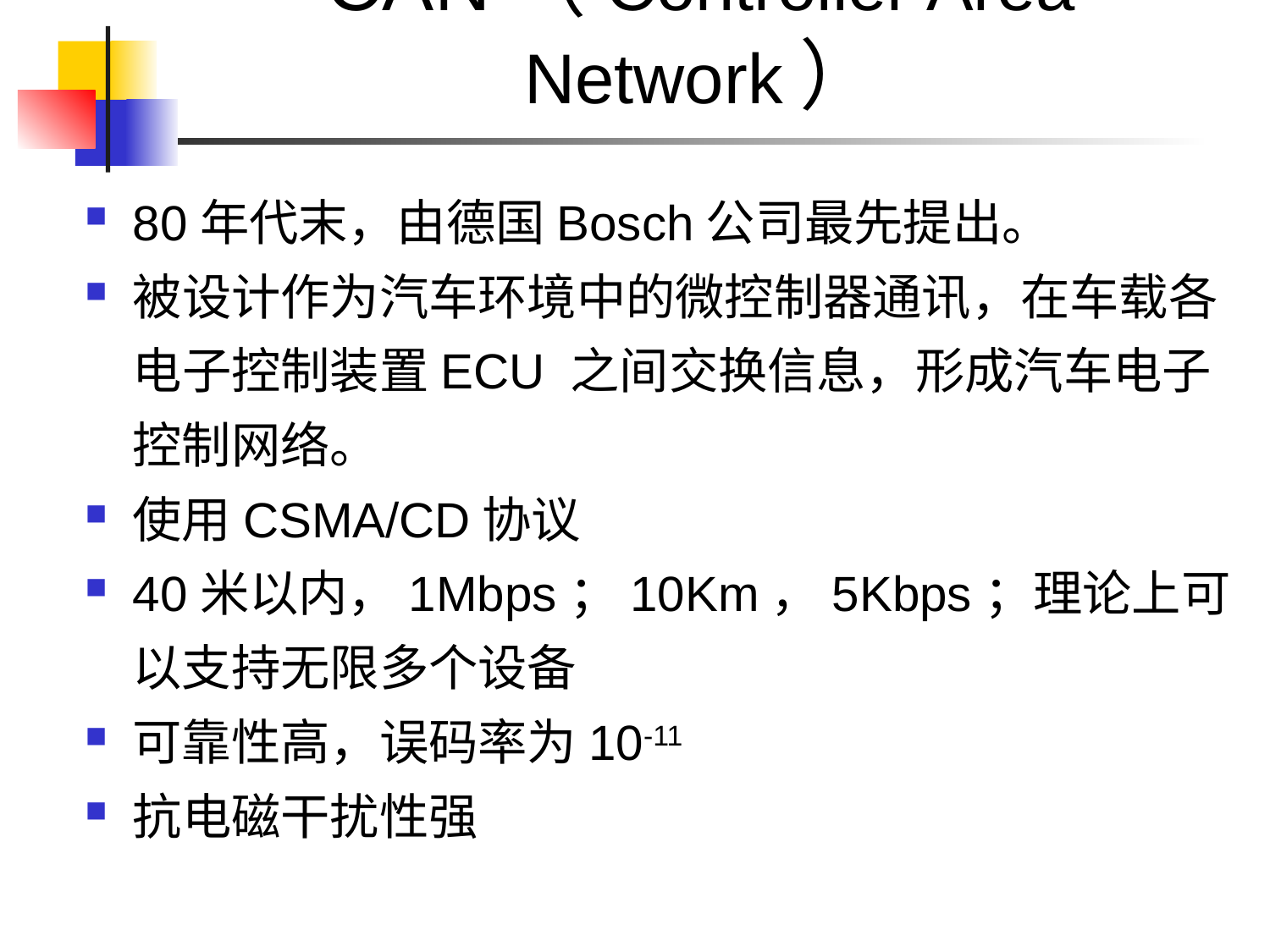

# CAN（Controller Area Network）
80年代末，由德国Bosch公司最先提出。
被设计作为汽车环境中的微控制器通讯，在车载各电子控制装置ECU 之间交换信息，形成汽车电子控制网络。
使用CSMA/CD协议
40米以内，1Mbps；10Km，5Kbps；理论上可以支持无限多个设备
可靠性高，误码率为10-11
抗电磁干扰性强